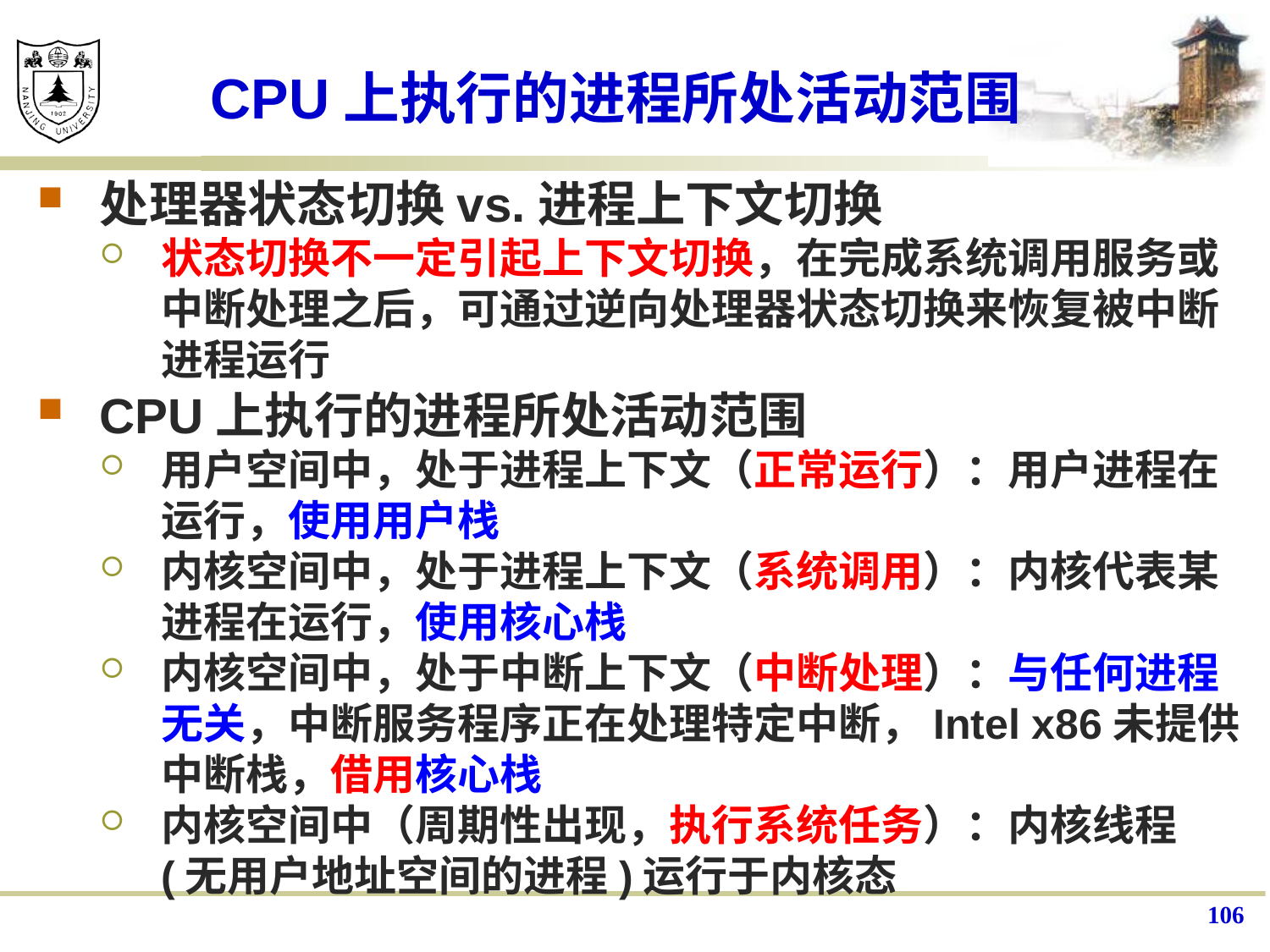

# CPU上执行的进程所处活动范围
处理器状态切换vs.进程上下文切换
状态切换不一定引起上下文切换，在完成系统调用服务或中断处理之后，可通过逆向处理器状态切换来恢复被中断进程运行
CPU上执行的进程所处活动范围
用户空间中，处于进程上下文（正常运行）：用户进程在运行，使用用户栈
内核空间中，处于进程上下文（系统调用）：内核代表某进程在运行，使用核心栈
内核空间中，处于中断上下文（中断处理）：与任何进程无关，中断服务程序正在处理特定中断，Intel x86未提供中断栈，借用核心栈
内核空间中（周期性出现，执行系统任务）：内核线程(无用户地址空间的进程)运行于内核态

106